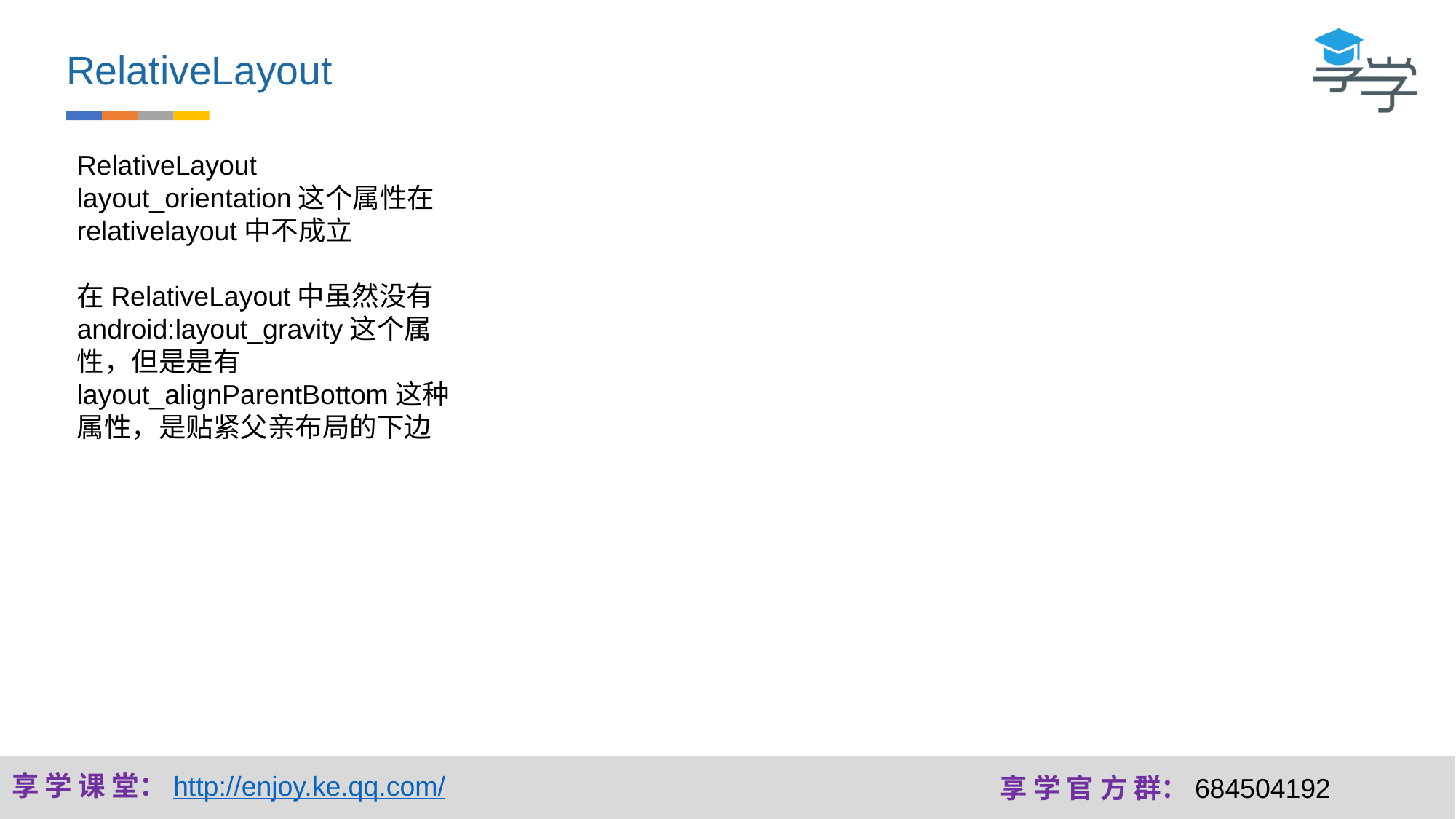

RelativeLayout

RelativeLayout
layout_orientation这个属性在relativelayout中不成立

在RelativeLayout中虽然没有android:layout_gravity这个属性，但是是有layout_alignParentBottom这种属性，是贴紧父亲布局的下边